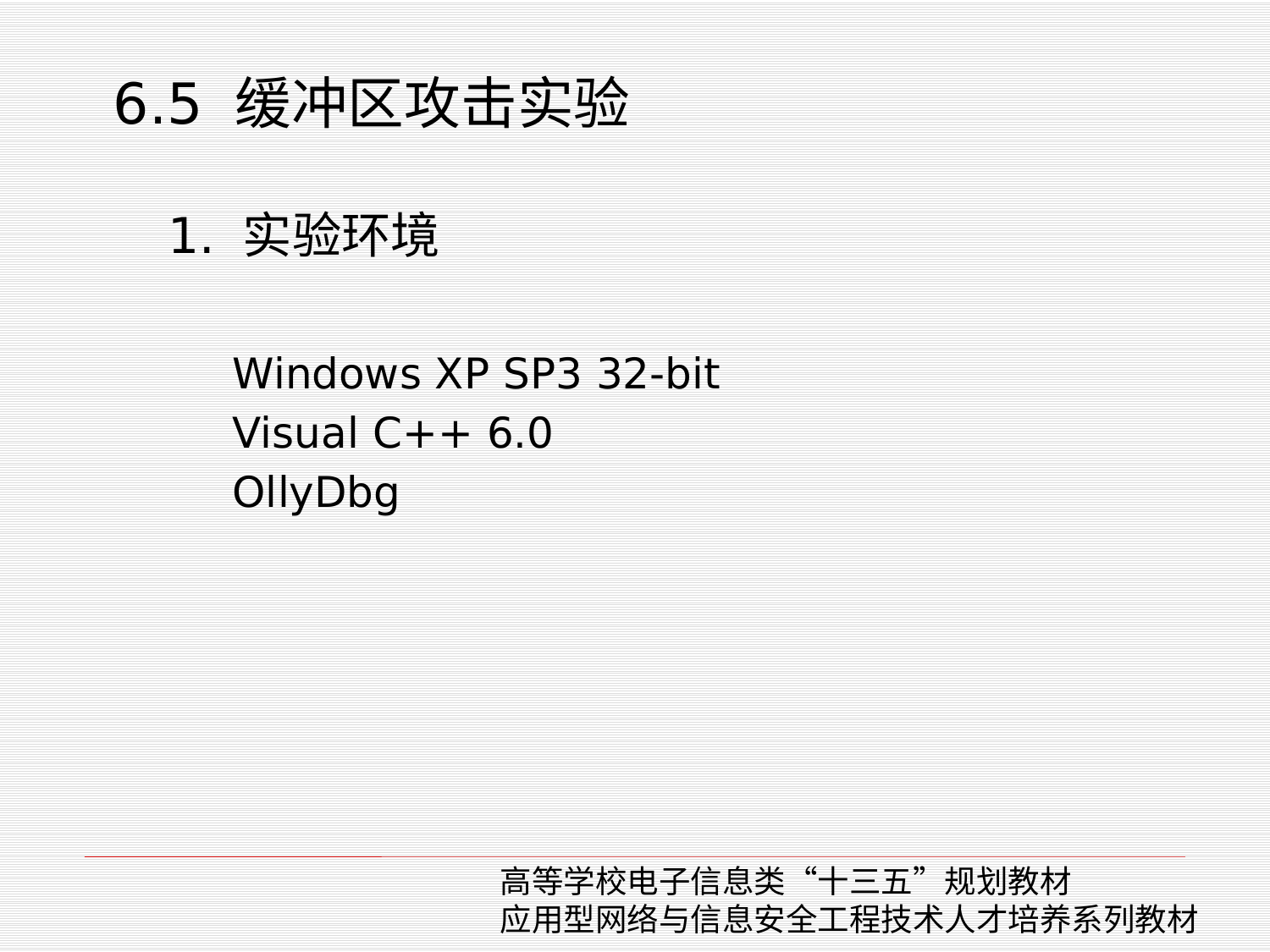

6.5 缓冲区攻击实验
# 1. 实验环境
Windows XP SP3 32-bit
Visual C++ 6.0
OllyDbg
高等学校电子信息类“十三五”规划教材
应用型网络与信息安全工程技术人才培养系列教材